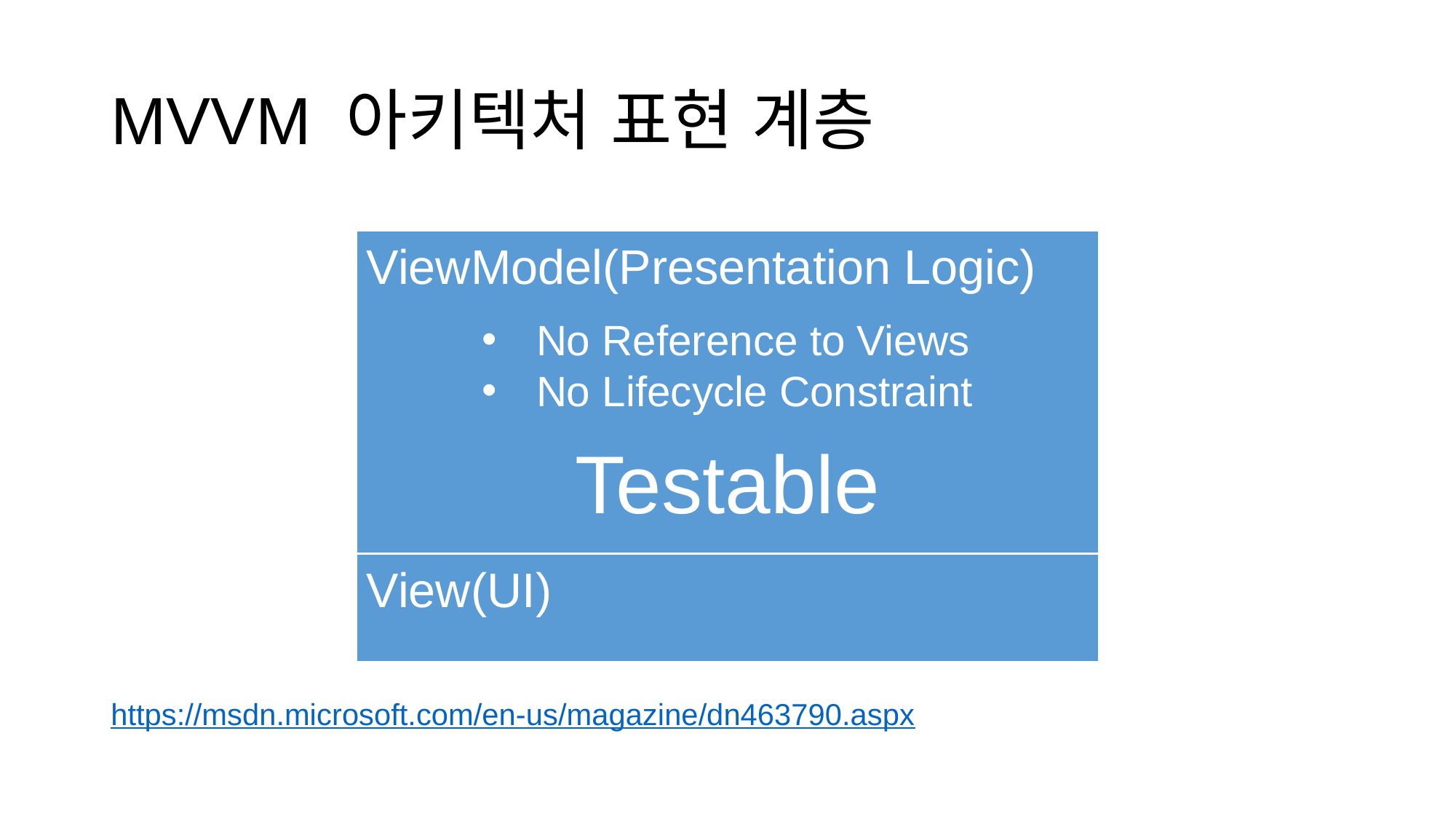

# MVVM 아키텍처 표현 계층
https://msdn.microsoft.com/en-us/magazine/dn463790.aspx
ViewModel(Presentation Logic)
No Reference to Views
No Lifecycle Constraint
Testable
View(UI)